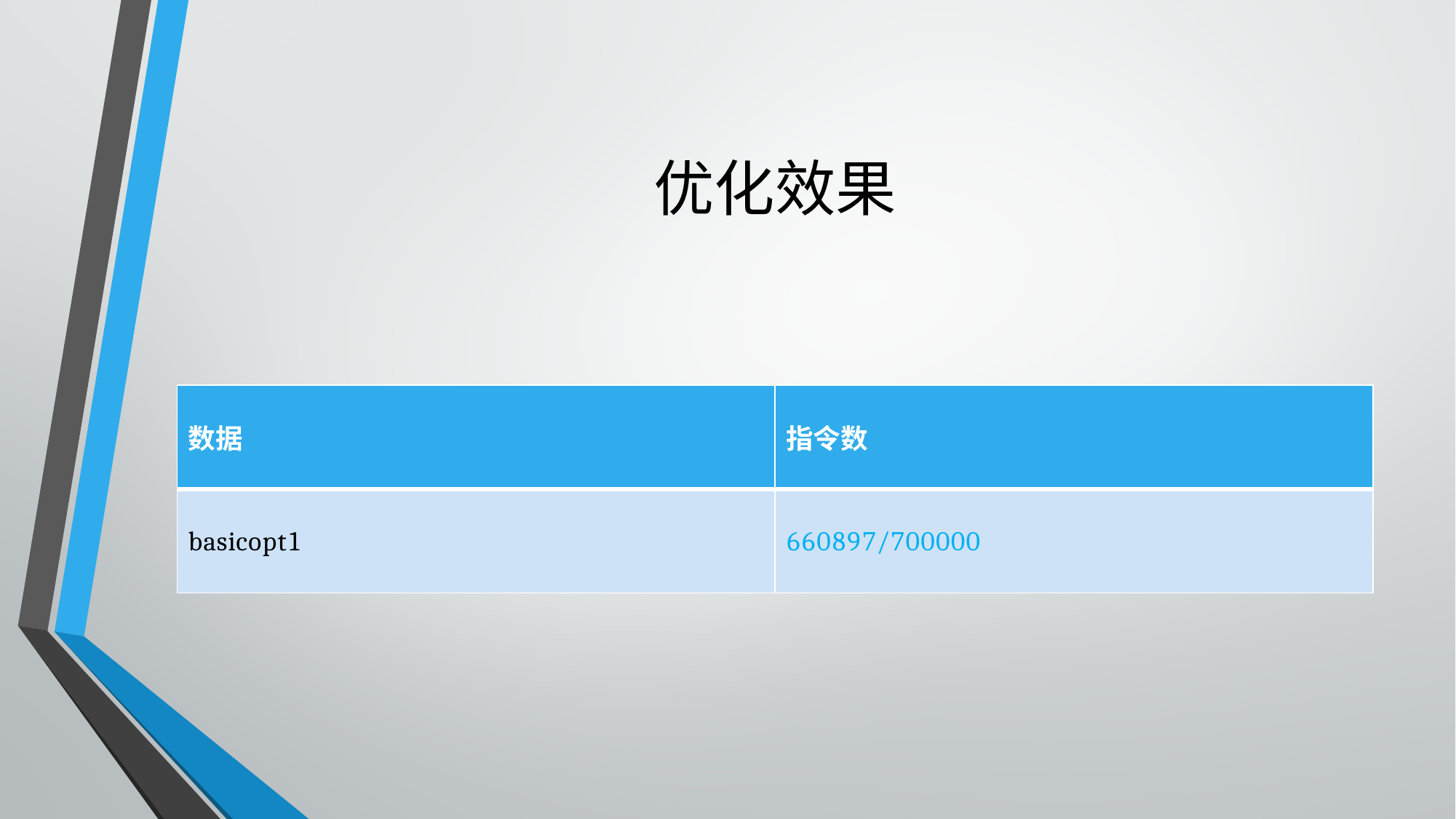

# 优化效果
| 数据 | 指令数 |
| --- | --- |
| basicopt1 | 660897/700000 |